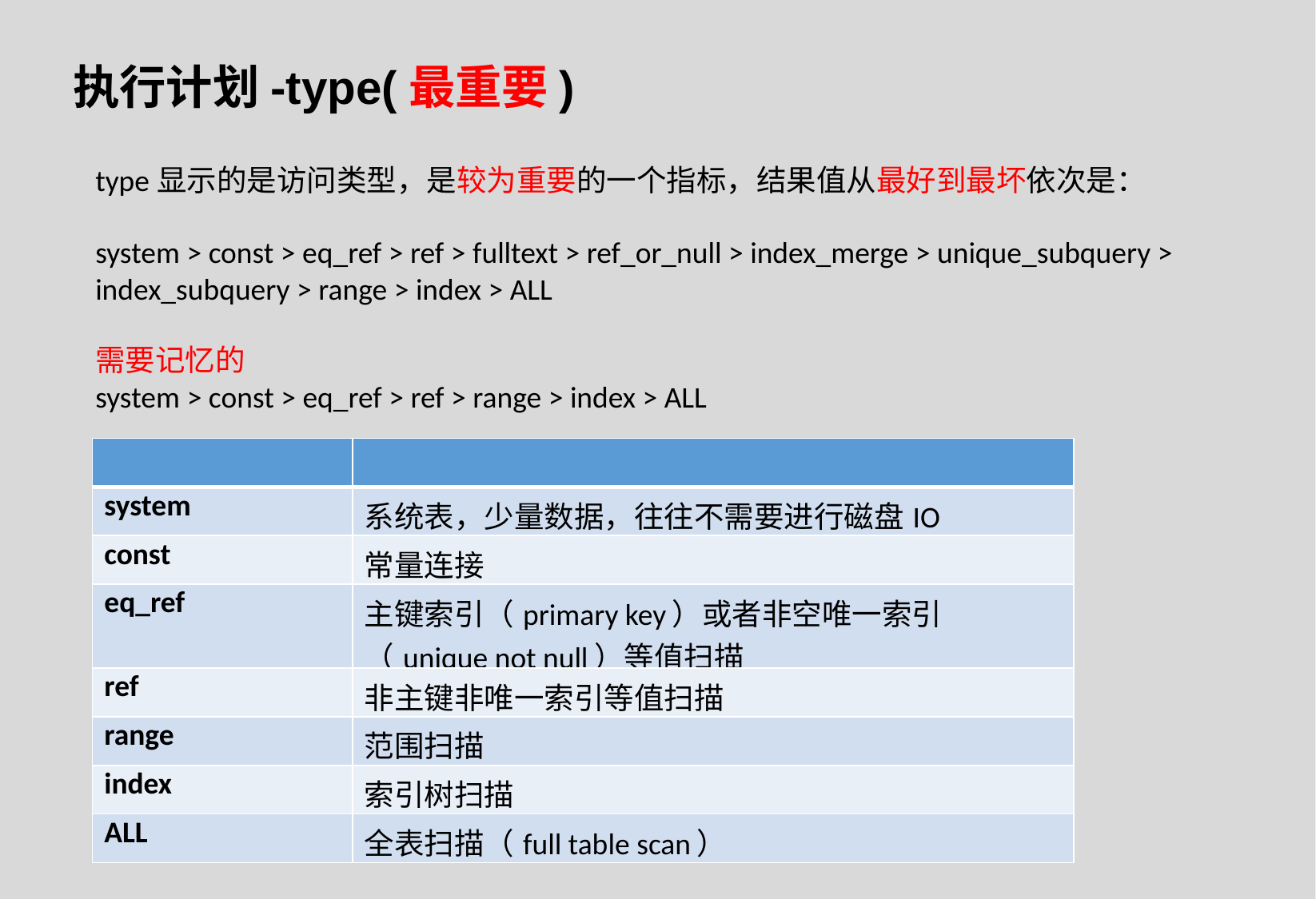

执行计划-type(最重要)
type显示的是访问类型，是较为重要的一个指标，结果值从最好到最坏依次是：

system > const > eq_ref > ref > fulltext > ref_or_null > index_merge > unique_subquery > index_subquery > range > index > ALL

需要记忆的
system > const > eq_ref > ref > range > index > ALL
|  |  |
| --- | --- |
| system | 系统表，少量数据，往往不需要进行磁盘IO |
| const | 常量连接 |
| eq\_ref | 主键索引（primary key）或者非空唯一索引（unique not null）等值扫描 |
| ref | 非主键非唯一索引等值扫描 |
| range | 范围扫描 |
| index | 索引树扫描 |
| ALL | 全表扫描（full table scan） |